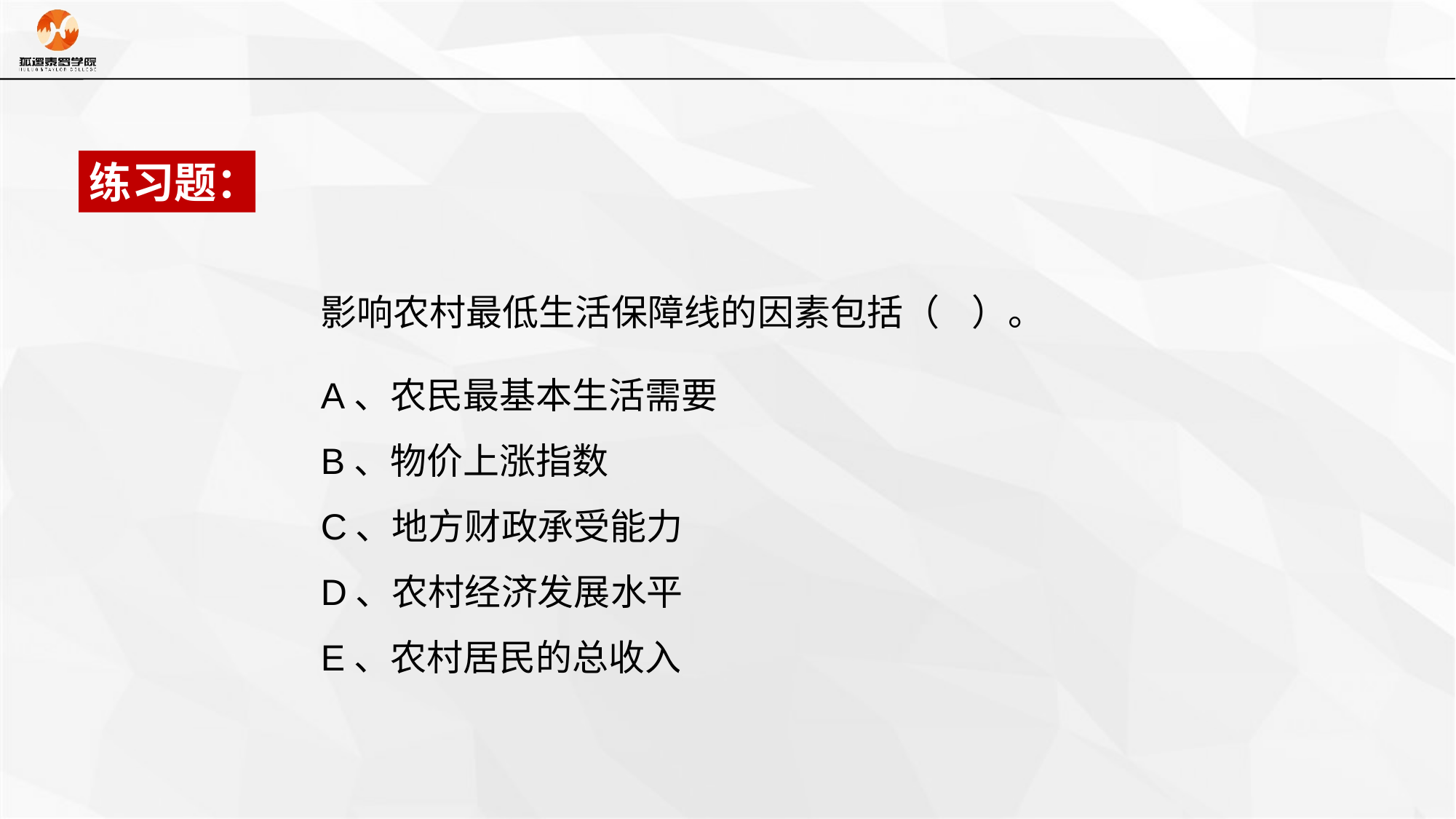

练习题：
影响农村最低生活保障线的因素包括（    ）。
A、农民最基本生活需要
B、物价上涨指数
C、地方财政承受能力
D、农村经济发展水平
E、农村居民的总收入